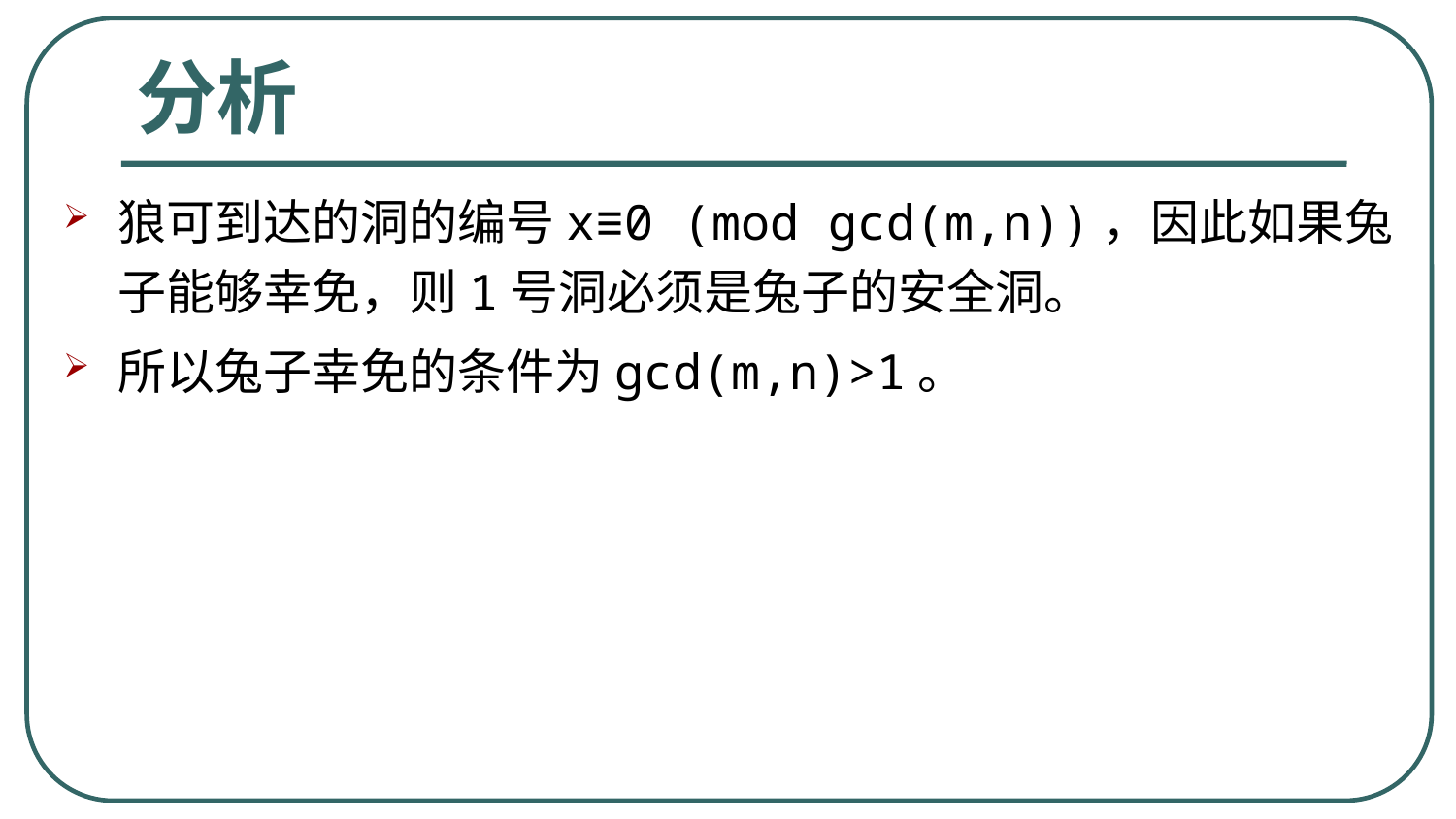

# 分析
狼可到达的洞的编号x≡0 (mod gcd(m,n))，因此如果兔子能够幸免，则1号洞必须是兔子的安全洞。
所以兔子幸免的条件为gcd(m,n)>1。